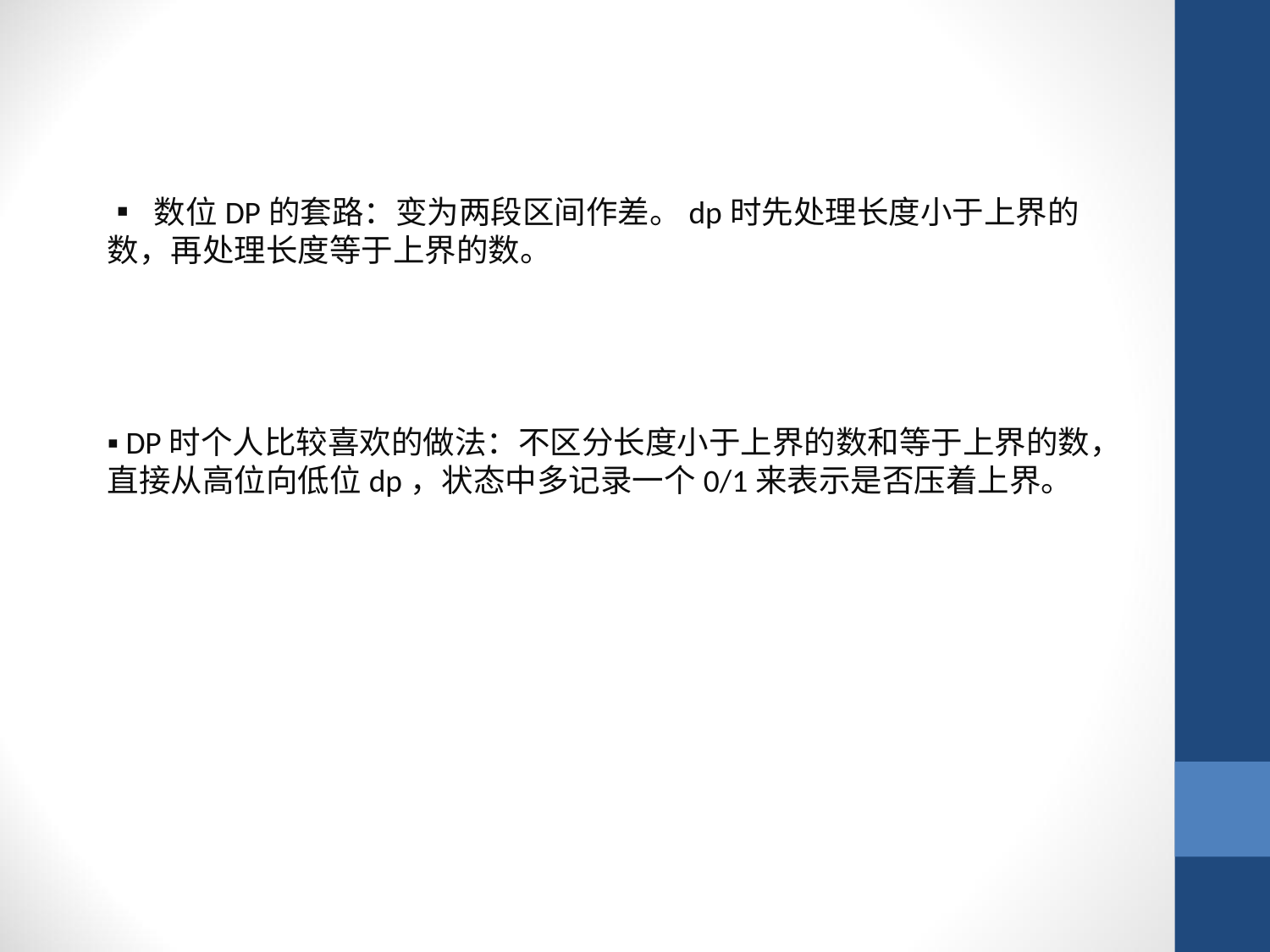

▪ 数位DP的套路：变为两段区间作差。dp时先处理长度小于上界的数，再处理长度等于上界的数。
▪ DP时个人比较喜欢的做法：不区分长度小于上界的数和等于上界的数，直接从高位向低位dp，状态中多记录一个0/1来表示是否压着上界。